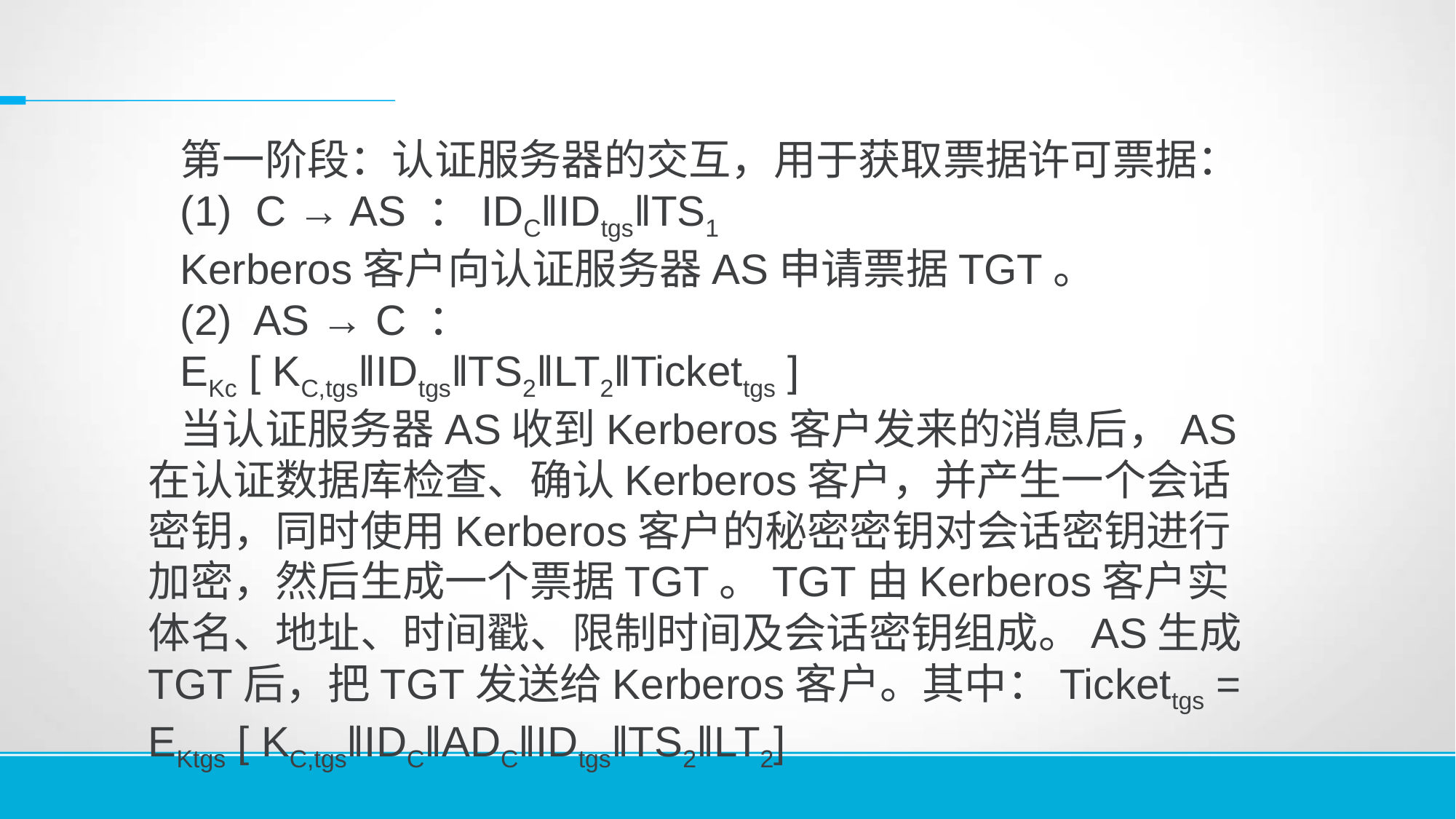

第一阶段：认证服务器的交互，用于获取票据许可票据：
(1)  C → AS ：IDC‖IDtgs‖TS1
Kerberos客户向认证服务器AS申请票据TGT。
(2)  AS → C ：
EKc [ KC,tgs‖IDtgs‖TS2‖LT2‖Tickettgs ]
当认证服务器AS收到Kerberos客户发来的消息后，AS在认证数据库检查、确认Kerberos客户，并产生一个会话密钥，同时使用Kerberos客户的秘密密钥对会话密钥进行加密，然后生成一个票据TGT。TGT由Kerberos客户实体名、地址、时间戳、限制时间及会话密钥组成。AS生成TGT后，把TGT发送给Kerberos客户。其中：Tickettgs = EKtgs [ KC,tgs‖IDC‖ADC‖IDtgs‖TS2‖LT2]